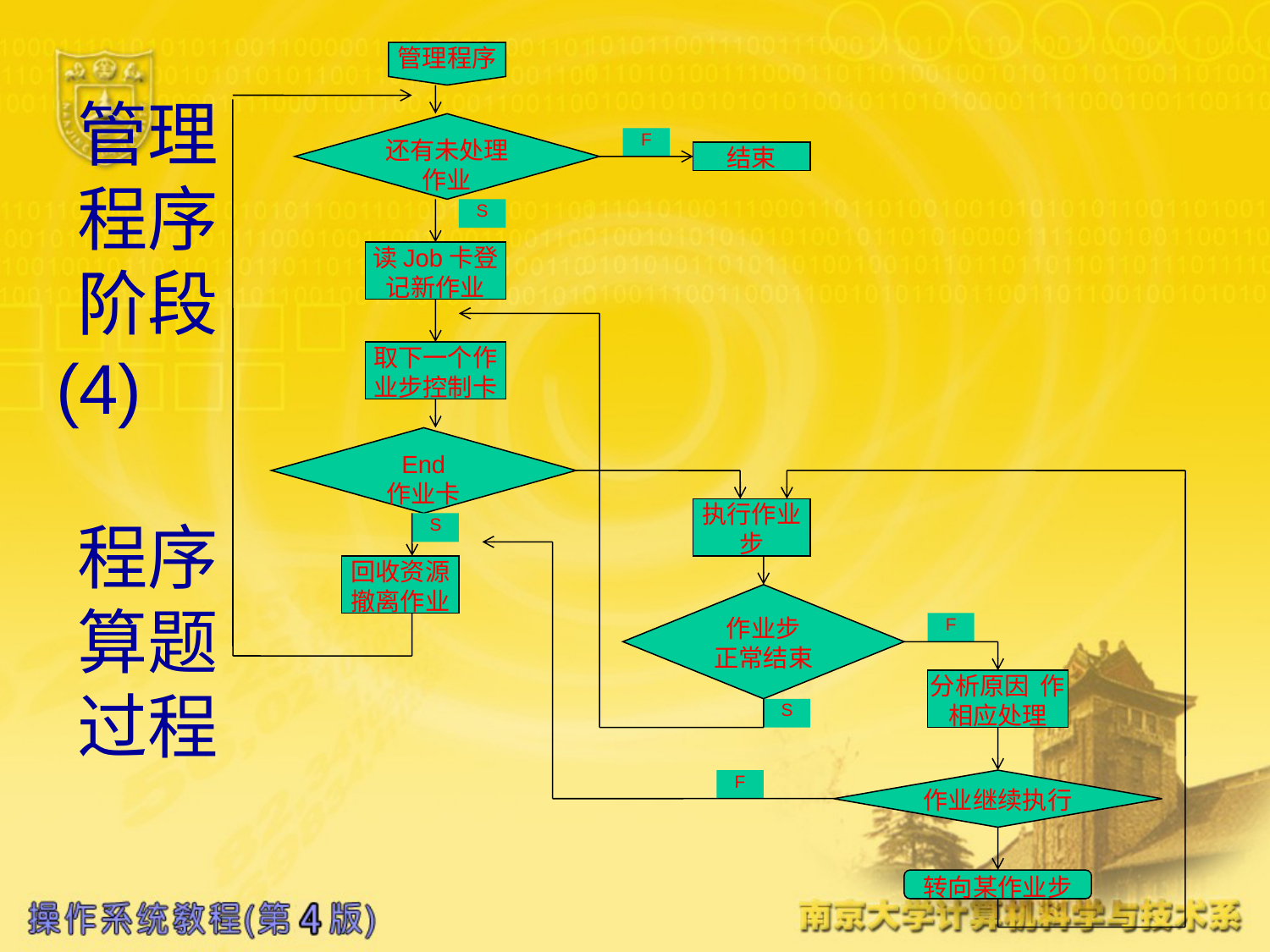

# 管理程序阶段 (4)             程序算题过程
管理程序

还有未处理
作业
F
结束

S
读Job卡登记新作业

取下一个作业步控制卡

End
作业卡

执行作业步
S

回收资源撤离作业

作业步
正常结束

F

分析原因  作相应处理
S

F
作业继续执行

转向某作业步